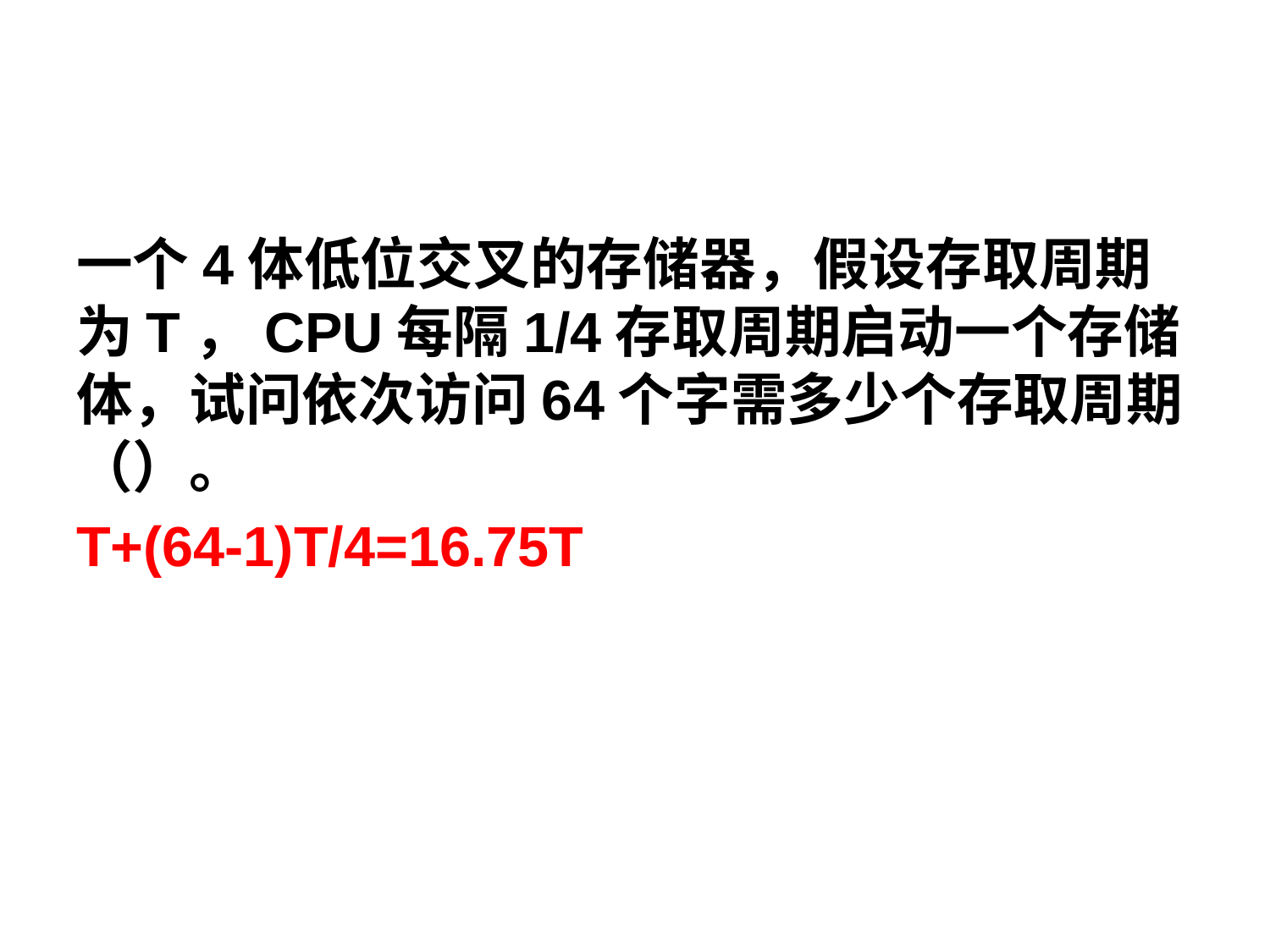

#
一个4体低位交叉的存储器，假设存取周期为T，CPU每隔1/4存取周期启动一个存储体，试问依次访问64个字需多少个存取周期（）。
T+(64-1)T/4=16.75T